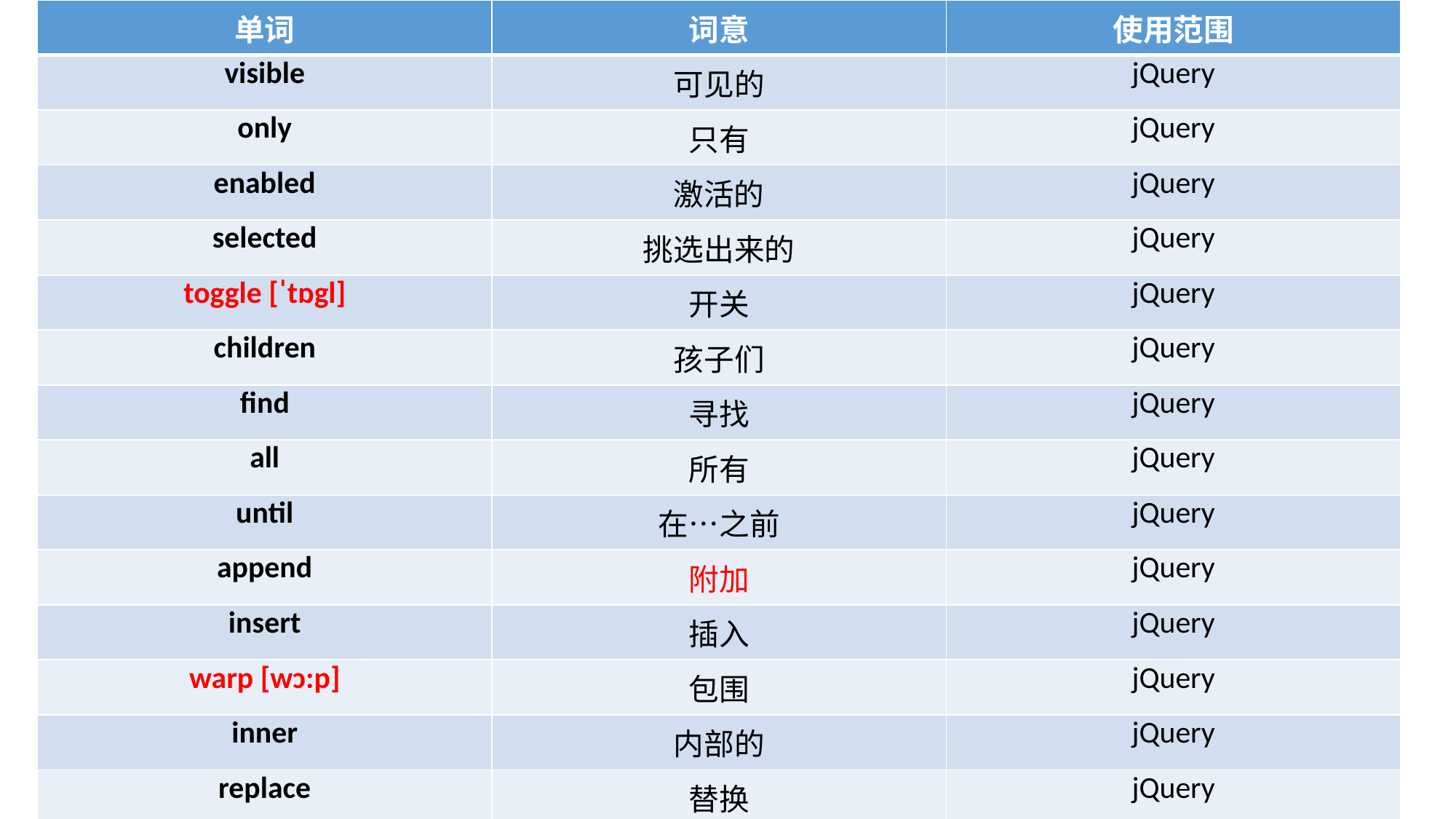

| 单词 | 词意 | 使用范围 |
| --- | --- | --- |
| visible | 可见的 | jQuery |
| only | 只有 | jQuery |
| enabled | 激活的 | jQuery |
| selected | 挑选出来的 | jQuery |
| toggle [ˈtɒgl] | 开关 | jQuery |
| children | 孩子们 | jQuery |
| find | 寻找 | jQuery |
| all | 所有 | jQuery |
| until | 在…之前 | jQuery |
| append | 附加 | jQuery |
| insert | 插入 | jQuery |
| warp [wɔ:p] | 包围 | jQuery |
| inner | 内部的 | jQuery |
| replace | 替换 | jQuery |
| detach [dɪ'tætʃ] | 分离 | jQuery |
| clone | 克隆 | jQuery |